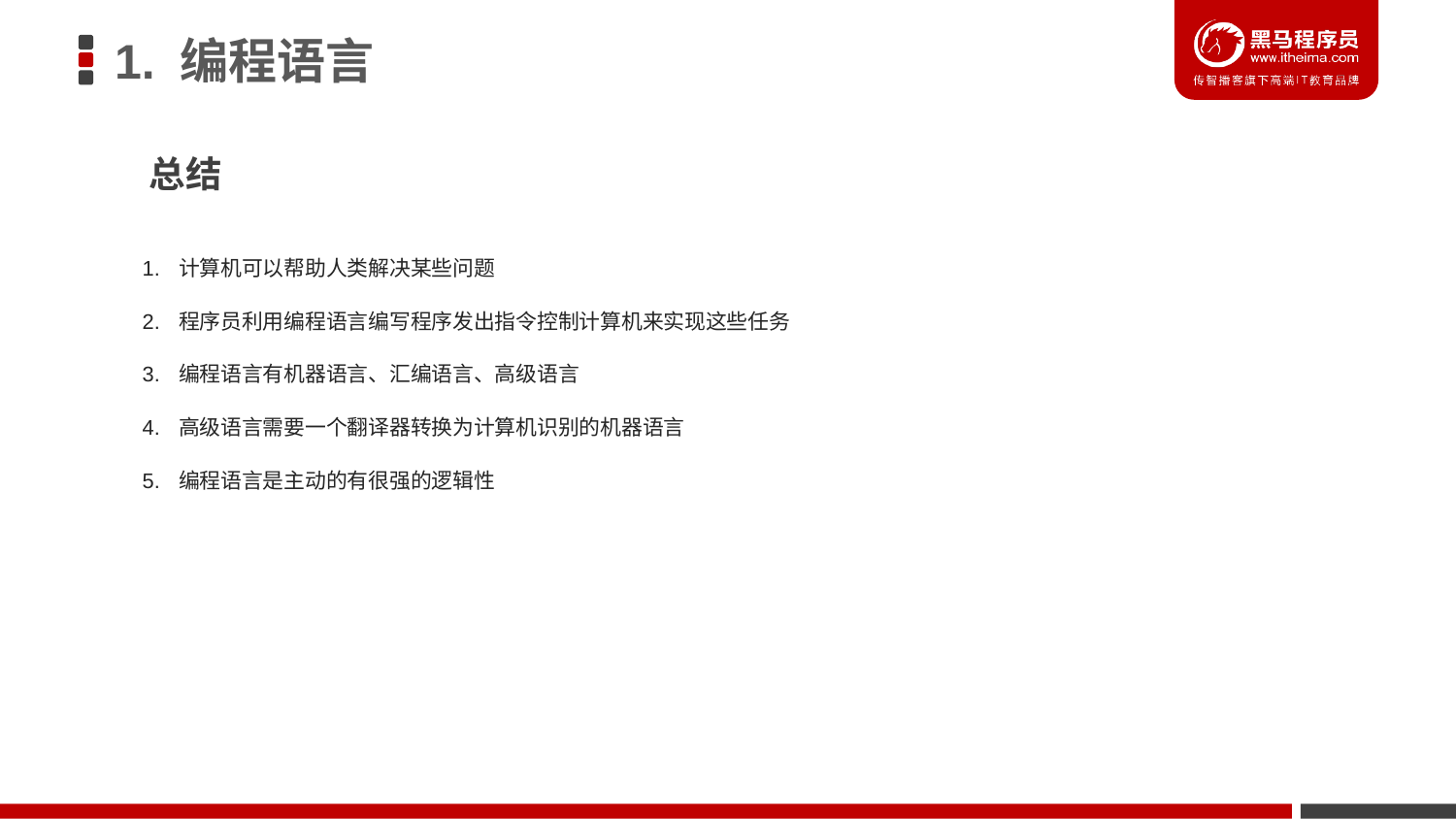

# 1. 编程语言
总结
计算机可以帮助人类解决某些问题
程序员利用编程语言编写程序发出指令控制计算机来实现这些任务
编程语言有机器语言、汇编语言、高级语言
高级语言需要一个翻译器转换为计算机识别的机器语言
编程语言是主动的有很强的逻辑性